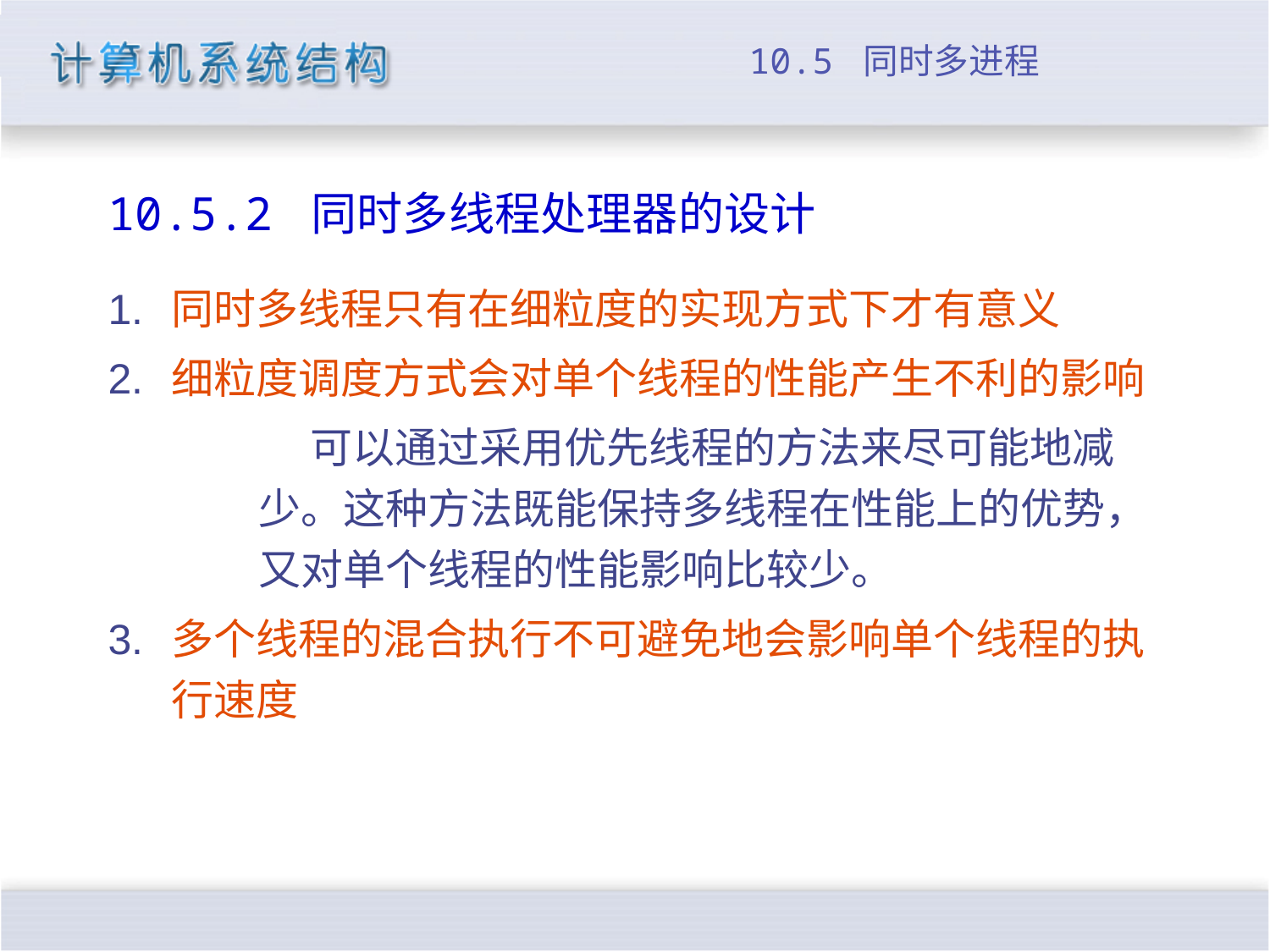

# 10.5 同时多进程
10.5.2 同时多线程处理器的设计
同时多线程只有在细粒度的实现方式下才有意义
细粒度调度方式会对单个线程的性能产生不利的影响
           可以通过采用优先线程的方法来尽可能地减少。这种方法既能保持多线程在性能上的优势，又对单个线程的性能影响比较少。
多个线程的混合执行不可避免地会影响单个线程的执行速度